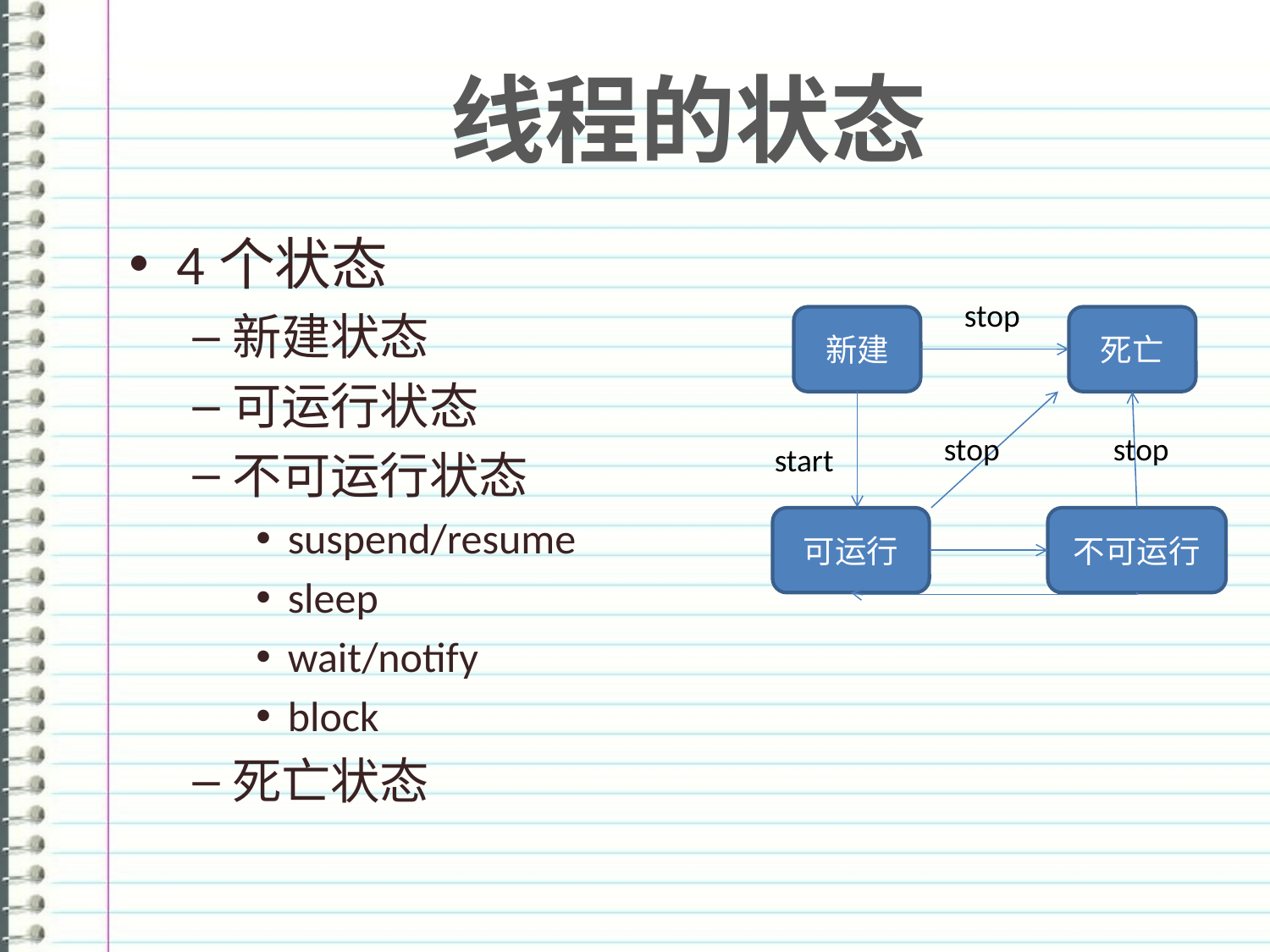

# 线程的状态
4个状态
新建状态
可运行状态
不可运行状态
suspend/resume
sleep
wait/notify
block
死亡状态
stop
新建
死亡
stop
stop
start
可运行
不可运行